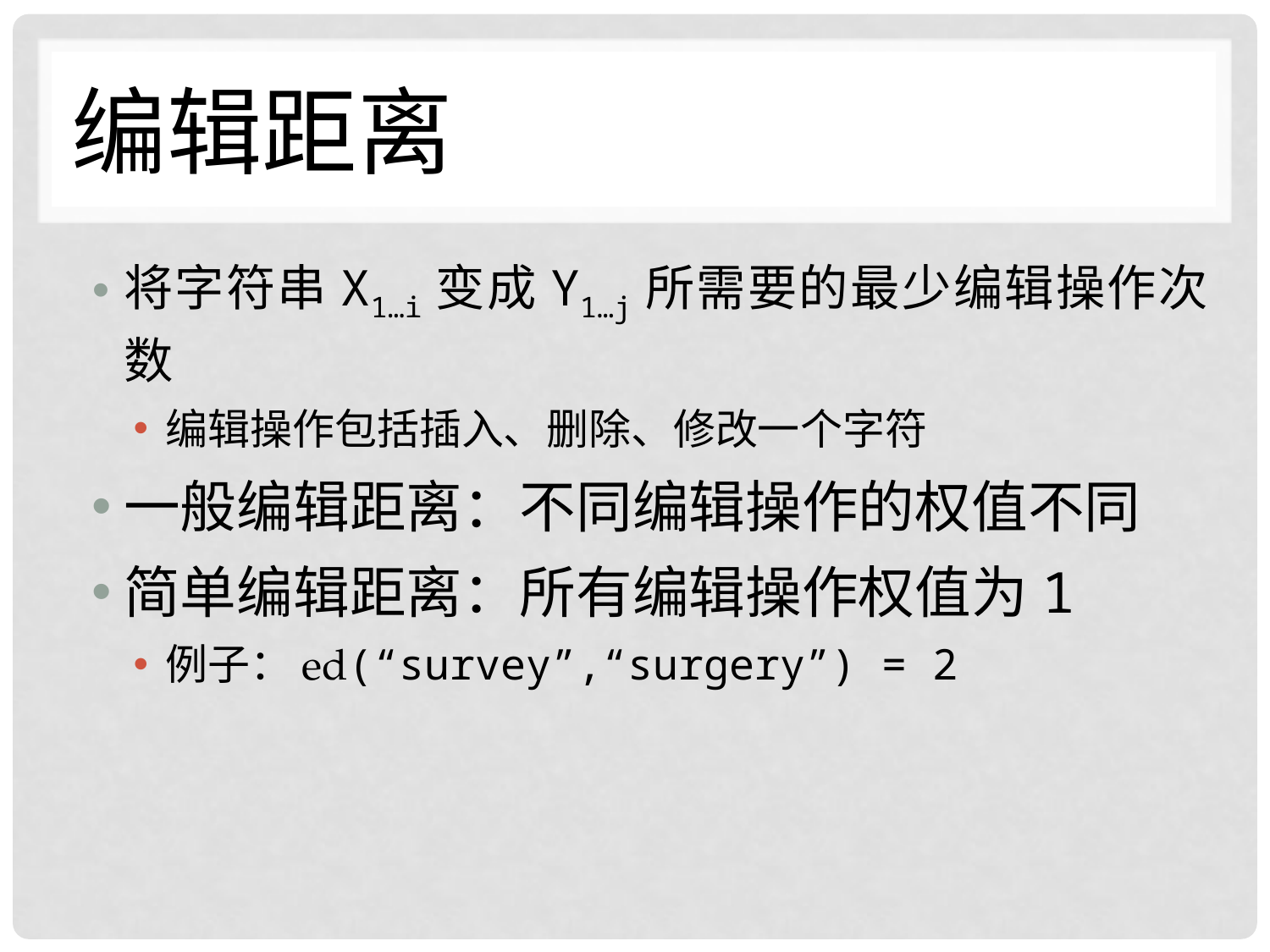

# 编辑距离
将字符串X1…i变成Y1…j所需要的最少编辑操作次数
编辑操作包括插入、删除、修改一个字符
一般编辑距离：不同编辑操作的权值不同
简单编辑距离：所有编辑操作权值为1
例子：ed(“survey”,“surgery”) = 2